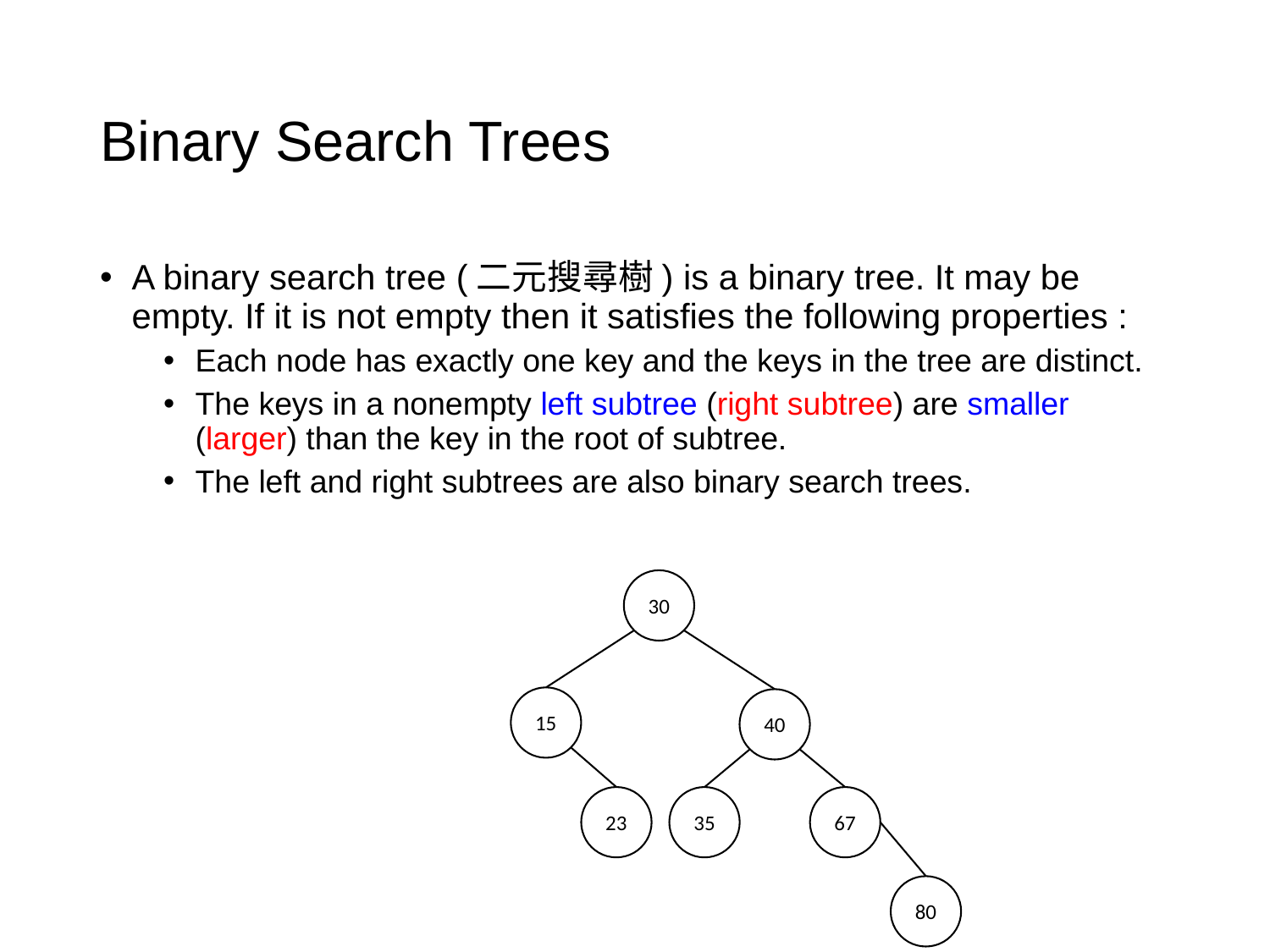

# Binary Search Trees
A binary search tree (二元搜尋樹) is a binary tree. It may be empty. If it is not empty then it satisfies the following properties :
Each node has exactly one key and the keys in the tree are distinct.
The keys in a nonempty left subtree (right subtree) are smaller (larger) than the key in the root of subtree.
The left and right subtrees are also binary search trees.
30
15
40
23
35
67
80